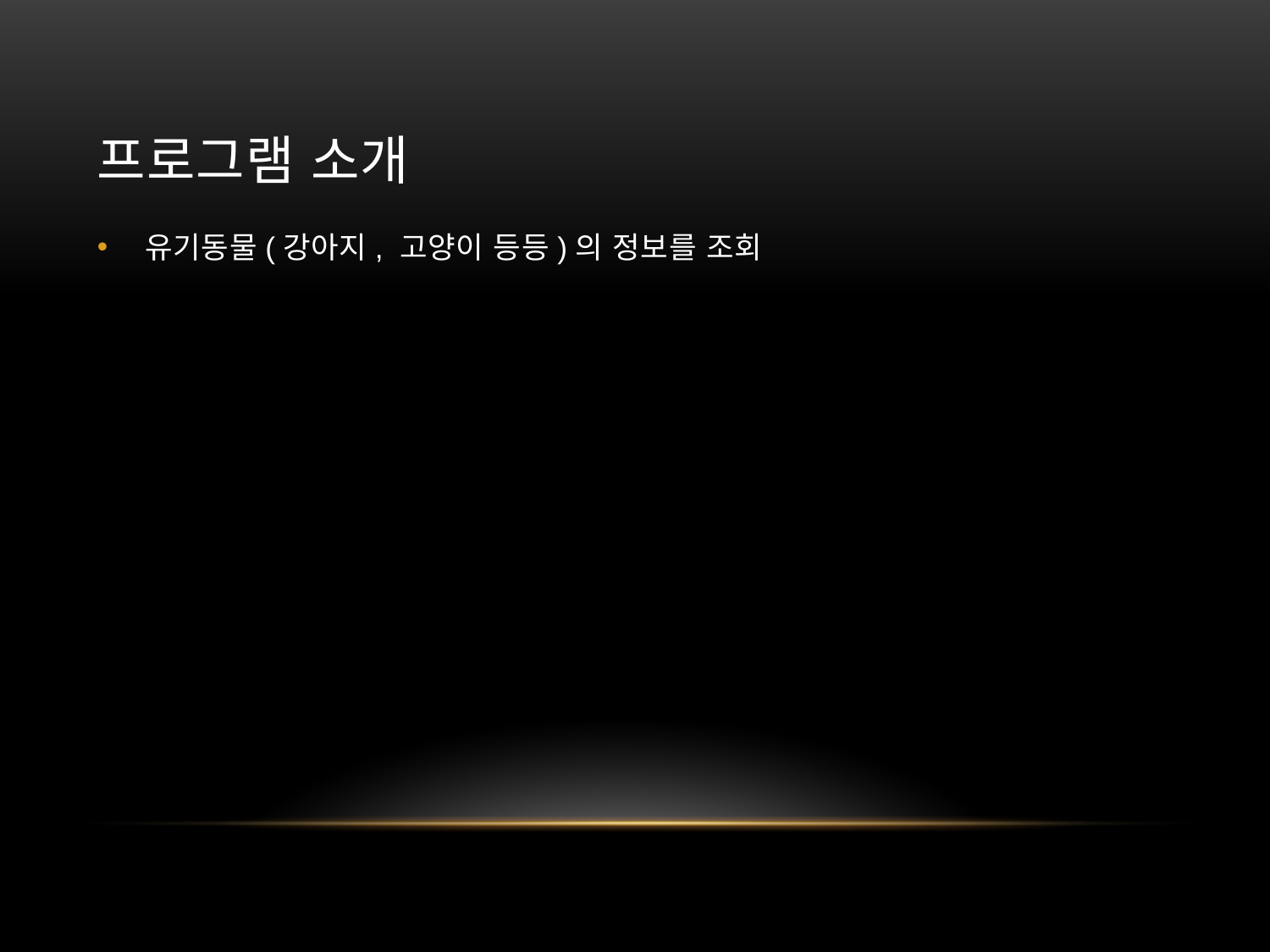

# 프로그램 소개
유기동물(강아지, 고양이 등등)의 정보를 조회